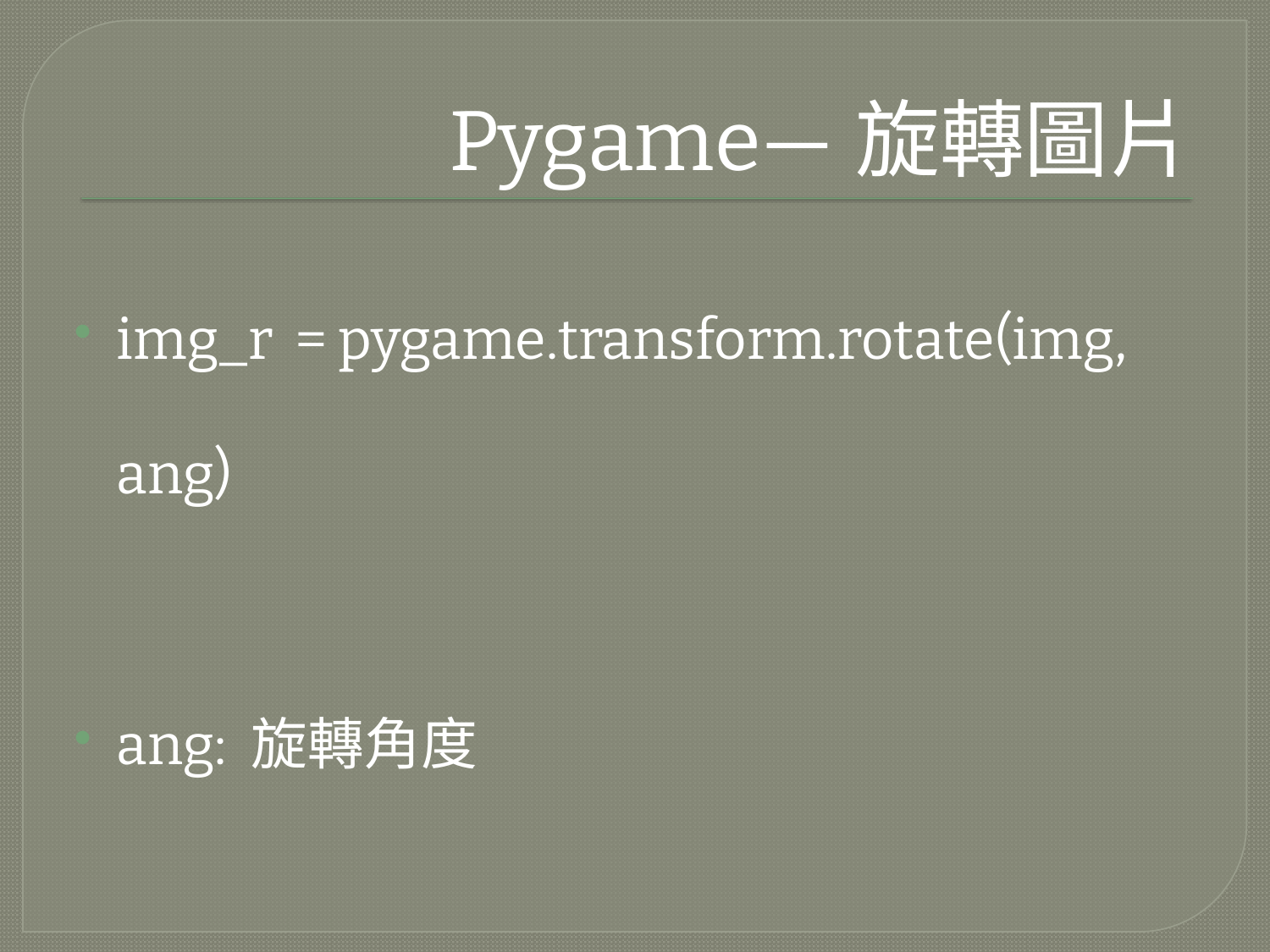

# Pygame—旋轉圖片
img_r  = pygame.transform.rotate(img, ang)

ang: 旋轉角度